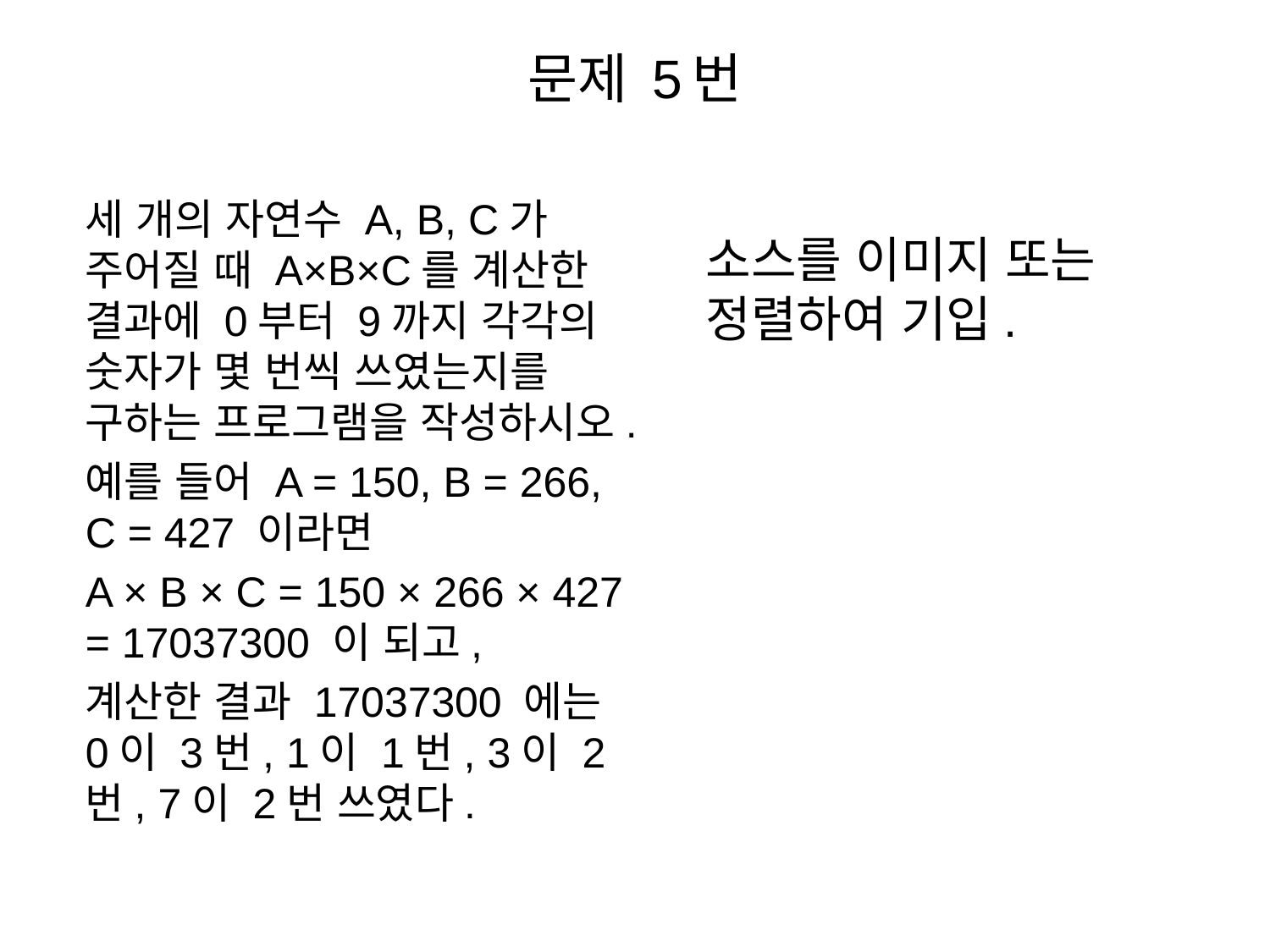

# 문제 5번
세 개의 자연수 A, B, C가 주어질 때 A×B×C를 계산한 결과에 0부터 9까지 각각의 숫자가 몇 번씩 쓰였는지를 구하는 프로그램을 작성하시오.
예를 들어 A = 150, B = 266, C = 427 이라면
A × B × C = 150 × 266 × 427 = 17037300 이 되고,
계산한 결과 17037300 에는 0이 3번, 1이 1번, 3이 2번, 7이 2번 쓰였다.
소스를 이미지 또는 정렬하여 기입.